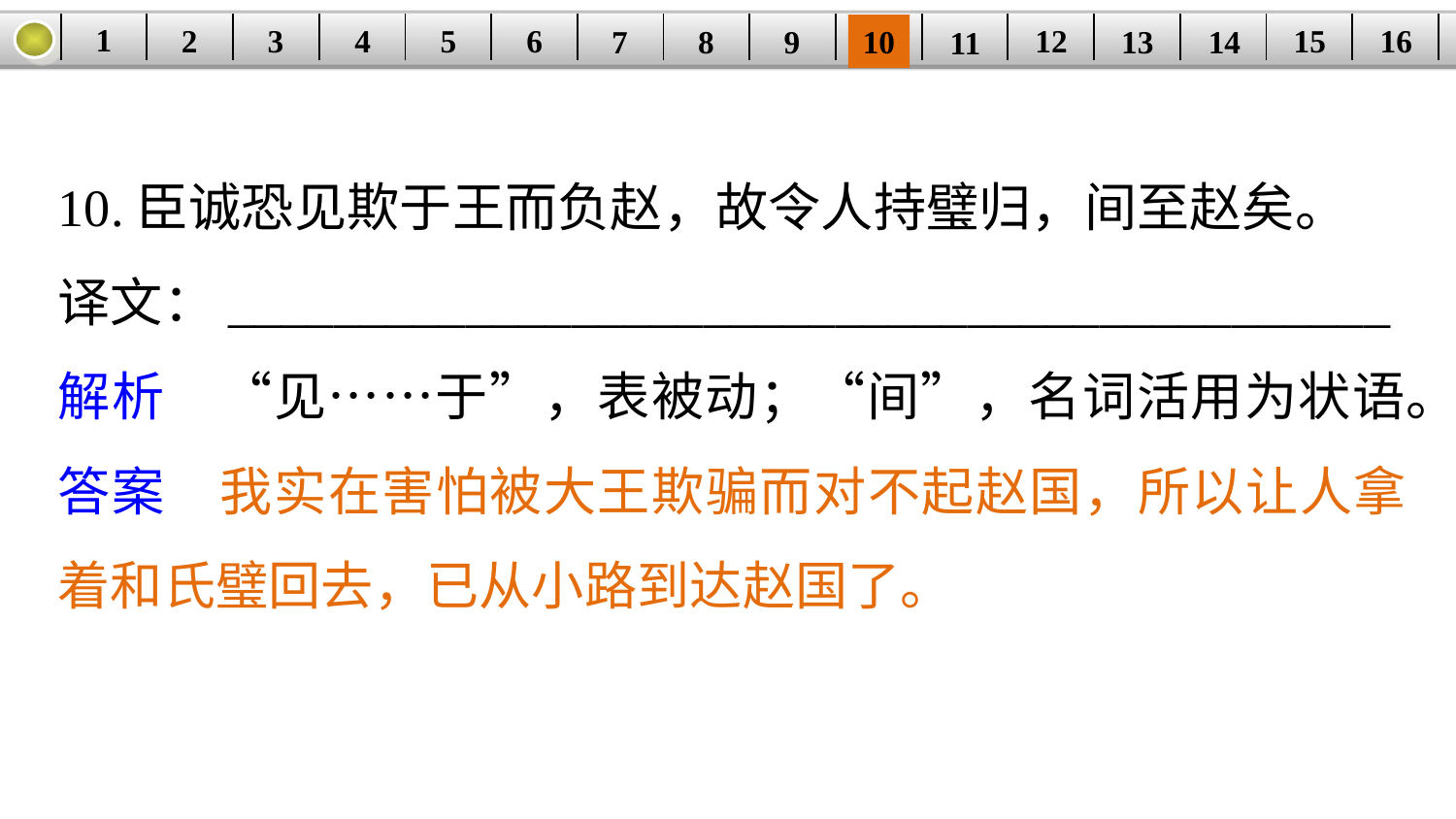

1
2
3
4
16
|  |  |  |  |  |  |  |  |  |  |  |  |  |  |  |  |
| --- | --- | --- | --- | --- | --- | --- | --- | --- | --- | --- | --- | --- | --- | --- | --- |
5
6
15
12
7
8
14
9
10
13
11

10.臣诚恐见欺于王而负赵，故令人持璧归，间至赵矣。
译文：____________________________________________
解析　“见……于”，表被动；“间”，名词活用为状语。
答案　我实在害怕被大王欺骗而对不起赵国，所以让人拿着和氏璧回去，已从小路到达赵国了。